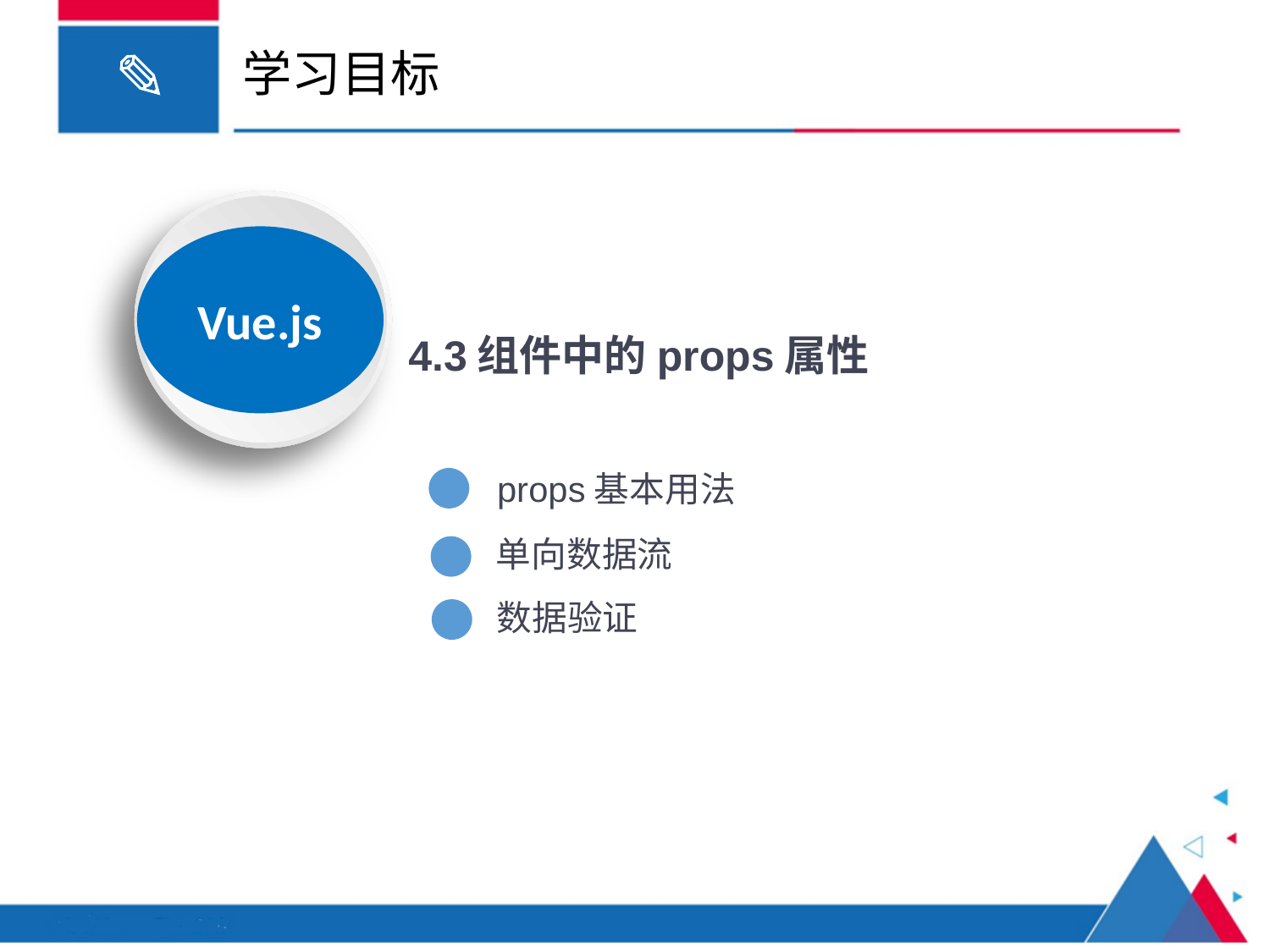

# 学习目标

Vue.js
4.3组件中的props属性
props基本用法

单向数据流

数据验证